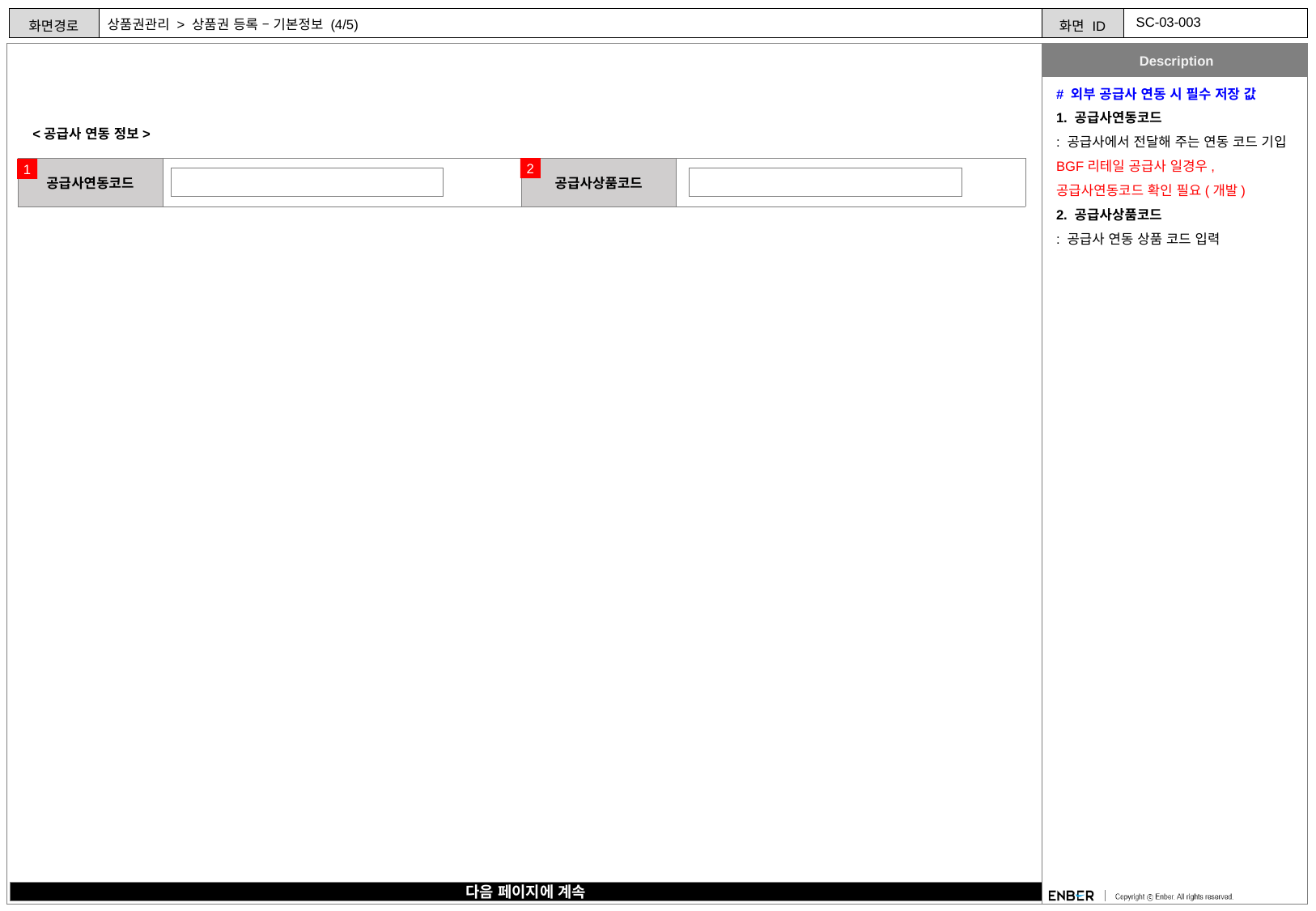

SC-03-003
# 상품권관리 > 상품권 등록 – 기본정보 (4/5)
V
# 외부 공급사 연동 시 필수 저장 값
1. 공급사연동코드
: 공급사에서 전달해 주는 연동 코드 기입
BGF리테일 공급사 일경우, 공급사연동코드 확인 필요(개발)
2. 공급사상품코드
: 공급사 연동 상품 코드 입력
<공급사 연동 정보>
| 공급사연동코드 |  | 공급사상품코드 |  |
| --- | --- | --- | --- |
2
1

다음 페이지에 계속